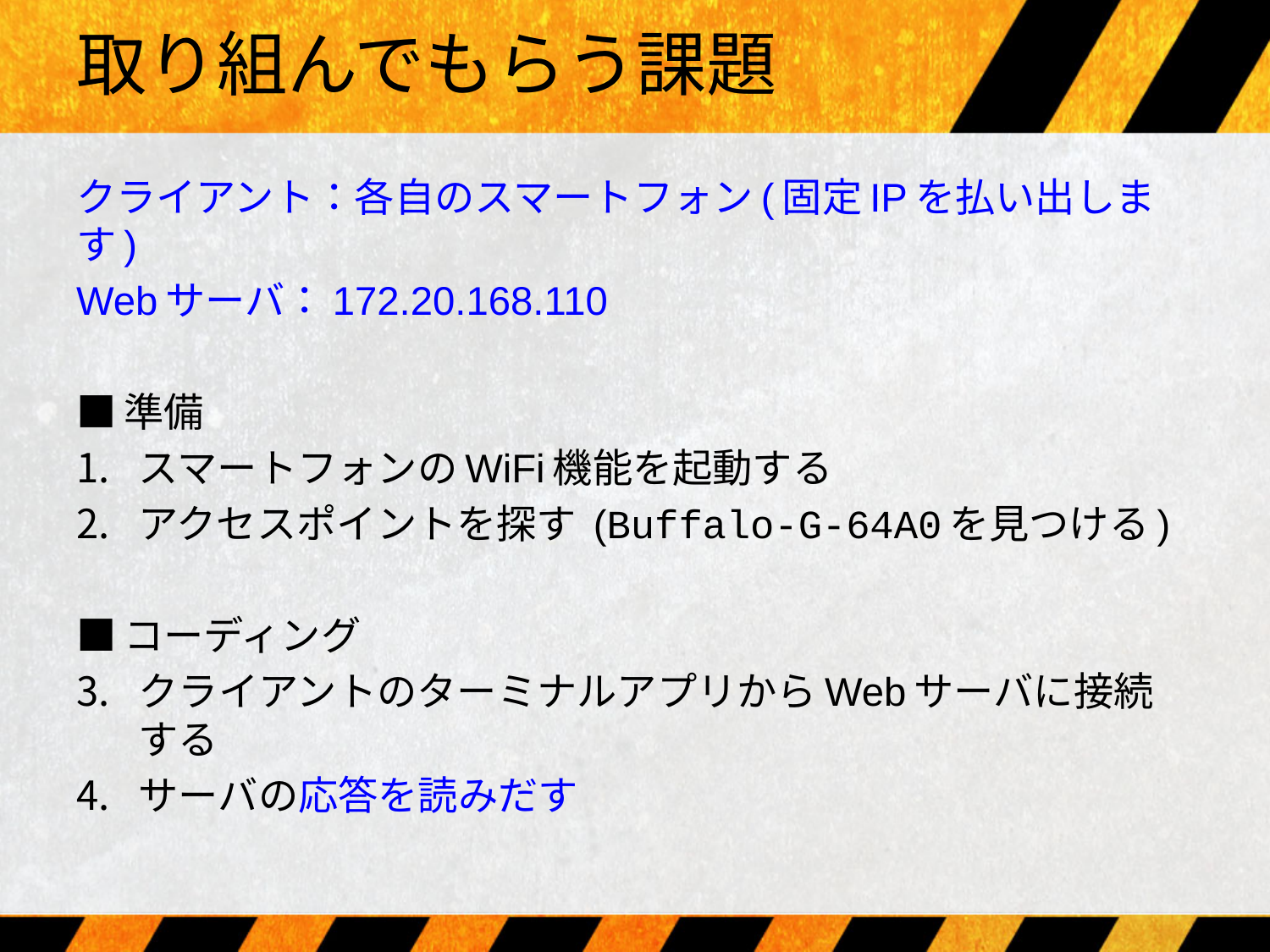

# 取り組んでもらう課題
クライアント：各自のスマートフォン(固定IPを払い出します)
Webサーバ：172.20.168.110

■準備
スマートフォンのWiFi機能を起動する
アクセスポイントを探す (Buffalo-G-64A0を見つける)

■コーディング
クライアントのターミナルアプリからWebサーバに接続する
サーバの応答を読みだす